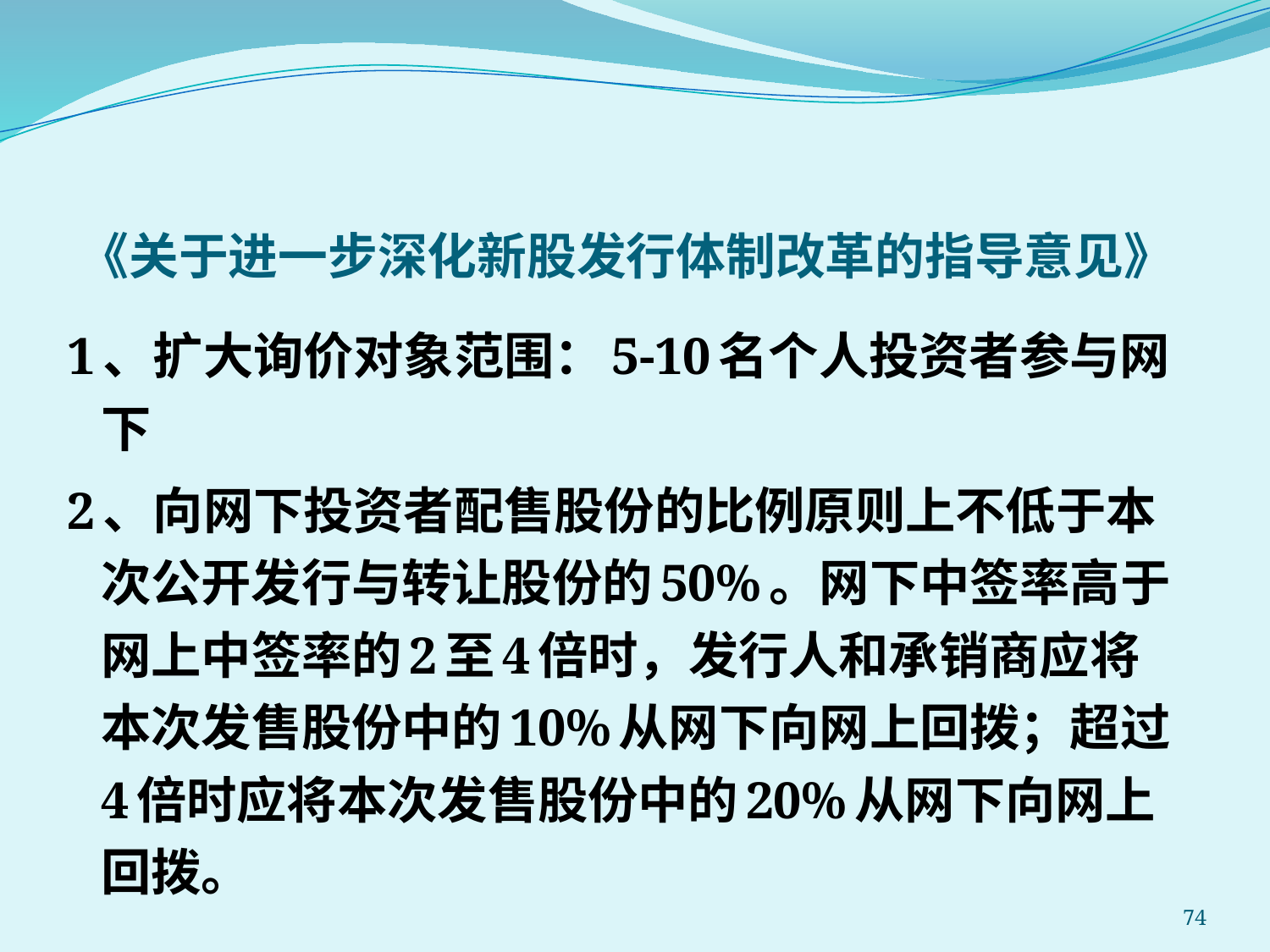

# 《关于进一步深化新股发行体制改革的指导意见》
1、扩大询价对象范围：5-10名个人投资者参与网下
2、向网下投资者配售股份的比例原则上不低于本次公开发行与转让股份的50%。网下中签率高于网上中签率的2至4倍时，发行人和承销商应将本次发售股份中的10%从网下向网上回拨；超过4倍时应将本次发售股份中的20%从网下向网上回拨。

74